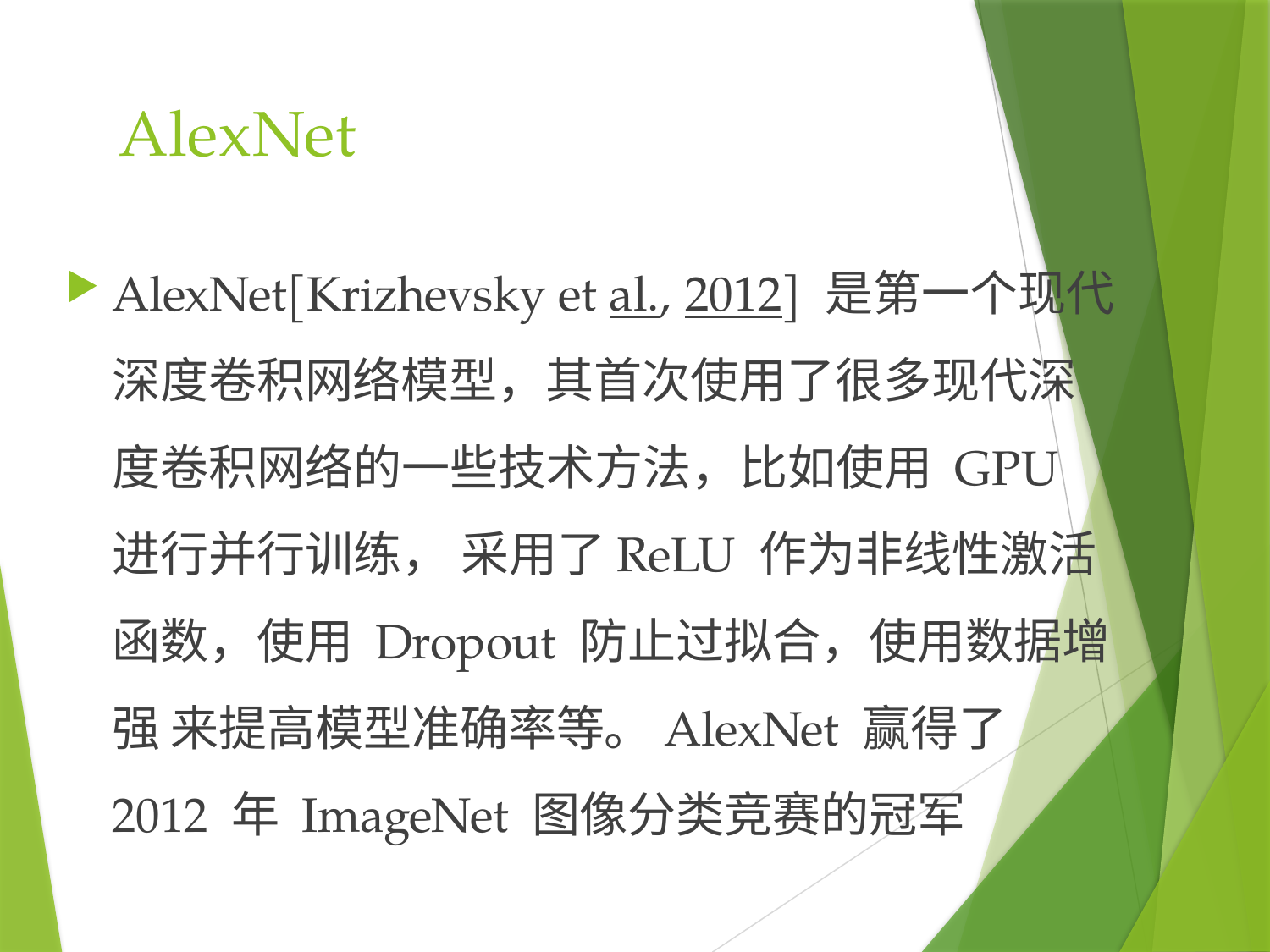

# AlexNet
AlexNet[Krizhevsky et al., 2012] 是第一个现代深度卷积网络模型，其首次使用了很多现代深度卷积网络的一些技术方法，比如使用 GPU 进行并行训练， 采用了ReLU 作为非线性激活函数，使用 Dropout 防止过拟合，使用数据增强 来提高模型准确率等。AlexNet 赢得了 2012 年 ImageNet 图像分类竞赛的冠军